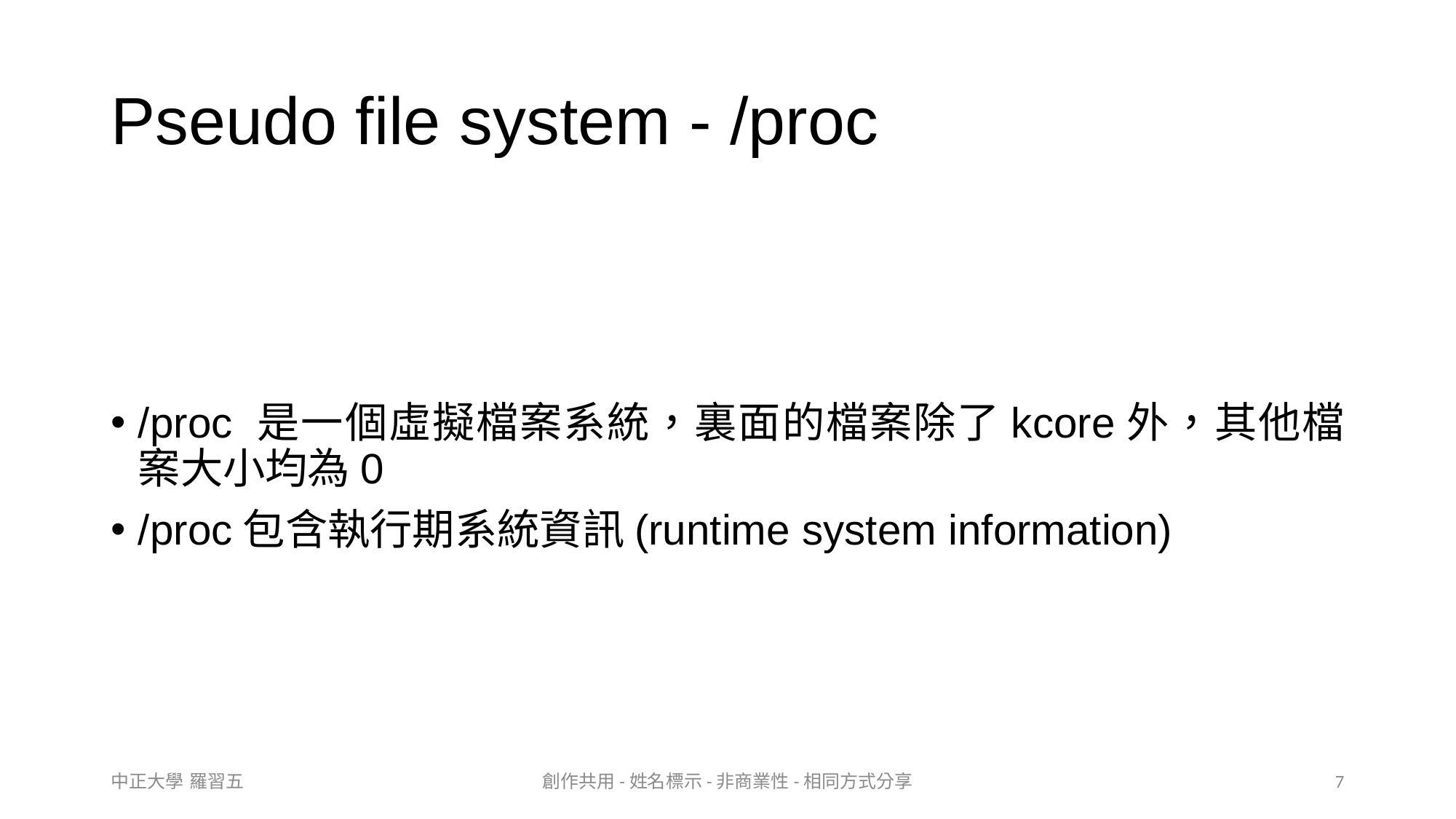

# Pseudo file system - /proc
/proc 是一個虛擬檔案系統，裏面的檔案除了kcore外，其他檔案大小均為0
/proc包含執行期系統資訊(runtime system information)
中正大學 羅習五
創作共用-姓名標示-非商業性-相同方式分享
7